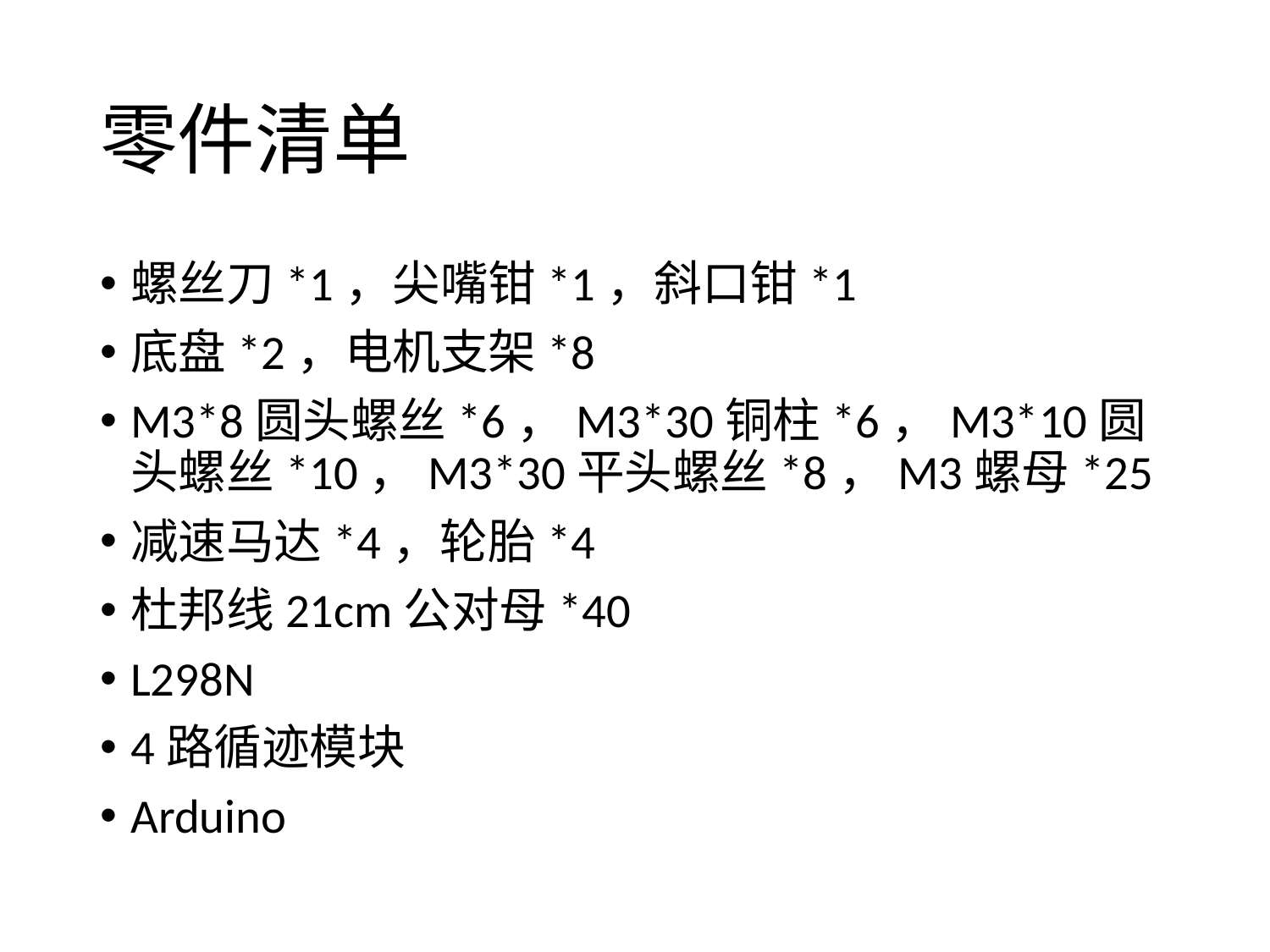

# 零件清单
螺丝刀*1，尖嘴钳*1，斜口钳*1
底盘*2，电机支架*8
M3*8圆头螺丝*6，M3*30铜柱*6，M3*10圆头螺丝*10，M3*30平头螺丝*8，M3螺母*25
减速马达*4，轮胎*4
杜邦线21cm公对母*40
L298N
4路循迹模块
Arduino